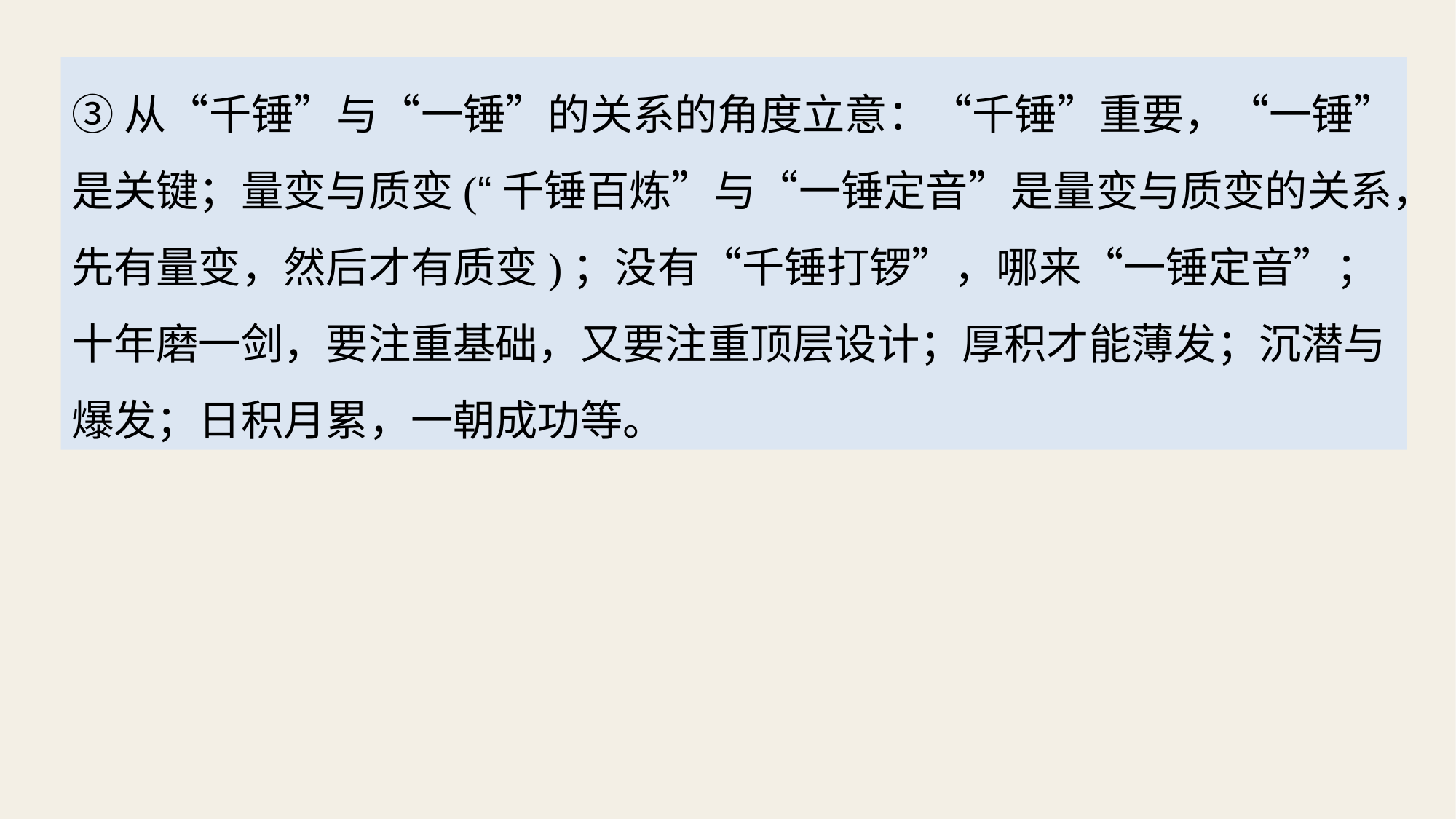

③从“千锤”与“一锤”的关系的角度立意：“千锤”重要，“一锤”是关键；量变与质变(“千锤百炼”与“一锤定音”是量变与质变的关系，先有量变，然后才有质变)；没有“千锤打锣”，哪来“一锤定音”；十年磨一剑，要注重基础，又要注重顶层设计；厚积才能薄发；沉潜与爆发；日积月累，一朝成功等。